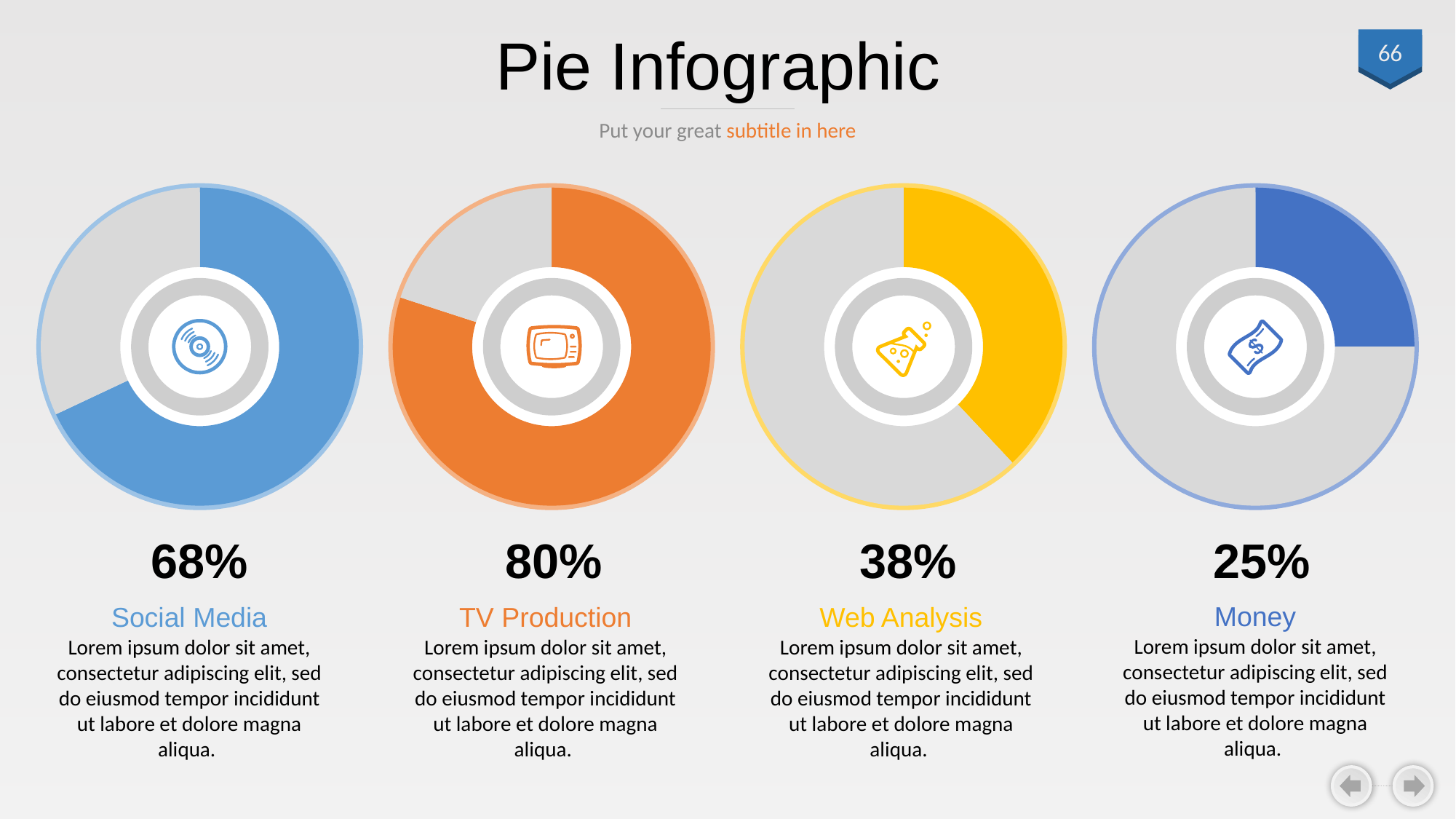

# Pie Infographic
66
Put your great subtitle in here

### Chart

| Category | 销售额 |
|---|---|
| 第一季度 | 0.68 |
| 第二季度 | 0.32 |

### Chart

| Category | 销售额 |
|---|---|
| 第一季度 | 0.8 |
| 第二季度 | 0.2 |

### Chart

| Category | 销售额 |
|---|---|
| 第一季度 | 0.38 |
| 第二季度 | 0.62 |

### Chart

| Category | 销售额 |
|---|---|
| 第一季度 | 0.25 |
| 第二季度 | 0.75 |

68%
80%
38%
25%
Money
Lorem ipsum dolor sit amet, consectetur adipiscing elit, sed do eiusmod tempor incididunt ut labore et dolore magna aliqua.
Social Media
Lorem ipsum dolor sit amet, consectetur adipiscing elit, sed do eiusmod tempor incididunt ut labore et dolore magna aliqua.
TV Production
Lorem ipsum dolor sit amet, consectetur adipiscing elit, sed do eiusmod tempor incididunt ut labore et dolore magna aliqua.
Web Analysis
Lorem ipsum dolor sit amet, consectetur adipiscing elit, sed do eiusmod tempor incididunt ut labore et dolore magna aliqua.